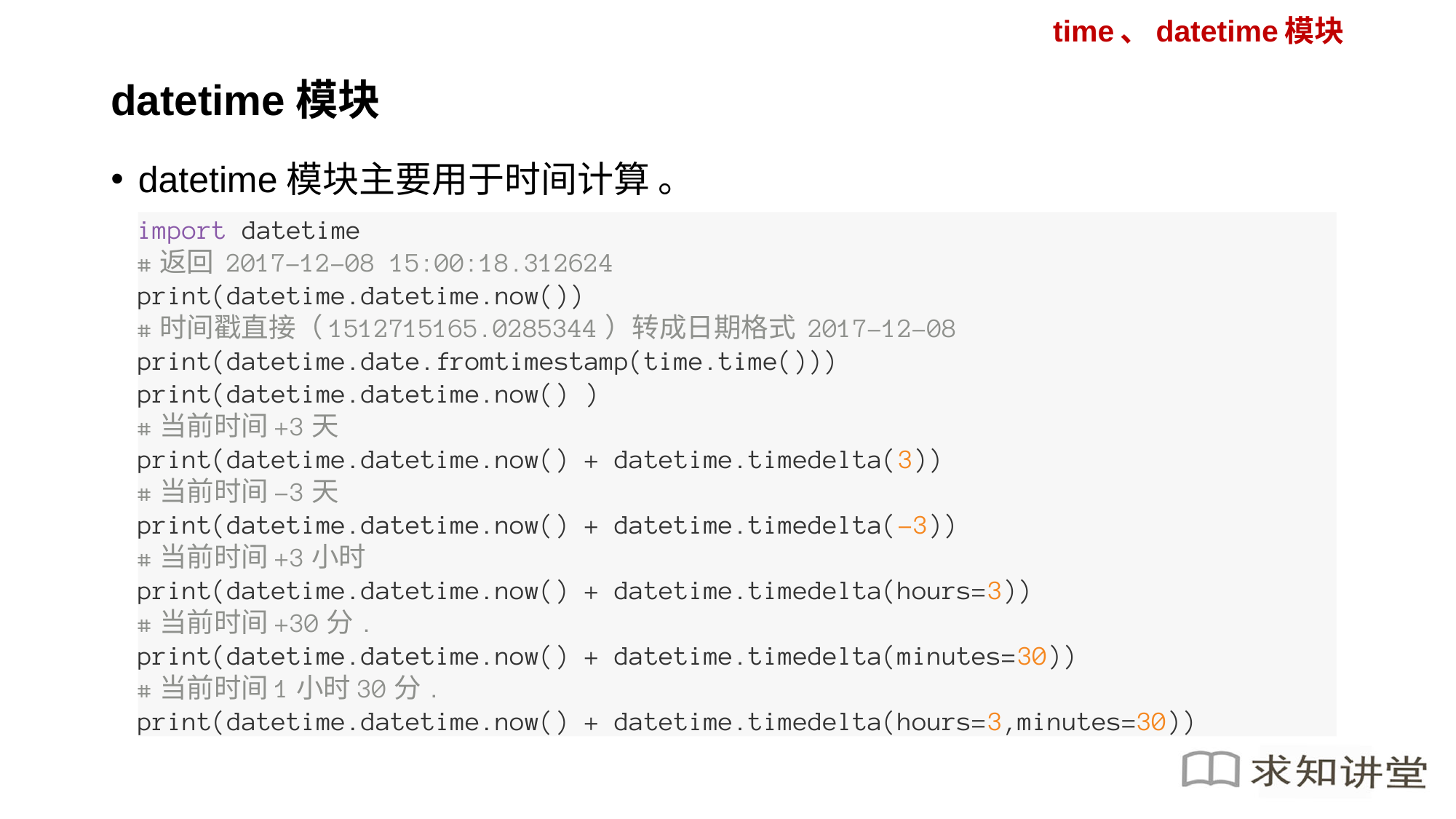

time、datetime模块
# datetime模块
datetime模块主要用于时间计算 。

import datetime
#返回 2017-12-08 15:00:18.312624
print(datetime.datetime.now())
#时间戳直接（1512715165.0285344）转成日期格式 2017-12-08
print(datetime.date.fromtimestamp(time.time()))
print(datetime.datetime.now() )
#当前时间+3天
print(datetime.datetime.now() + datetime.timedelta(3))
#当前时间-3天
print(datetime.datetime.now() + datetime.timedelta(-3))
#当前时间+3小时
print(datetime.datetime.now() + datetime.timedelta(hours=3))
#当前时间+30分.
print(datetime.datetime.now() + datetime.timedelta(minutes=30))
#当前时间1小时30分.
print(datetime.datetime.now() + datetime.timedelta(hours=3,minutes=30))